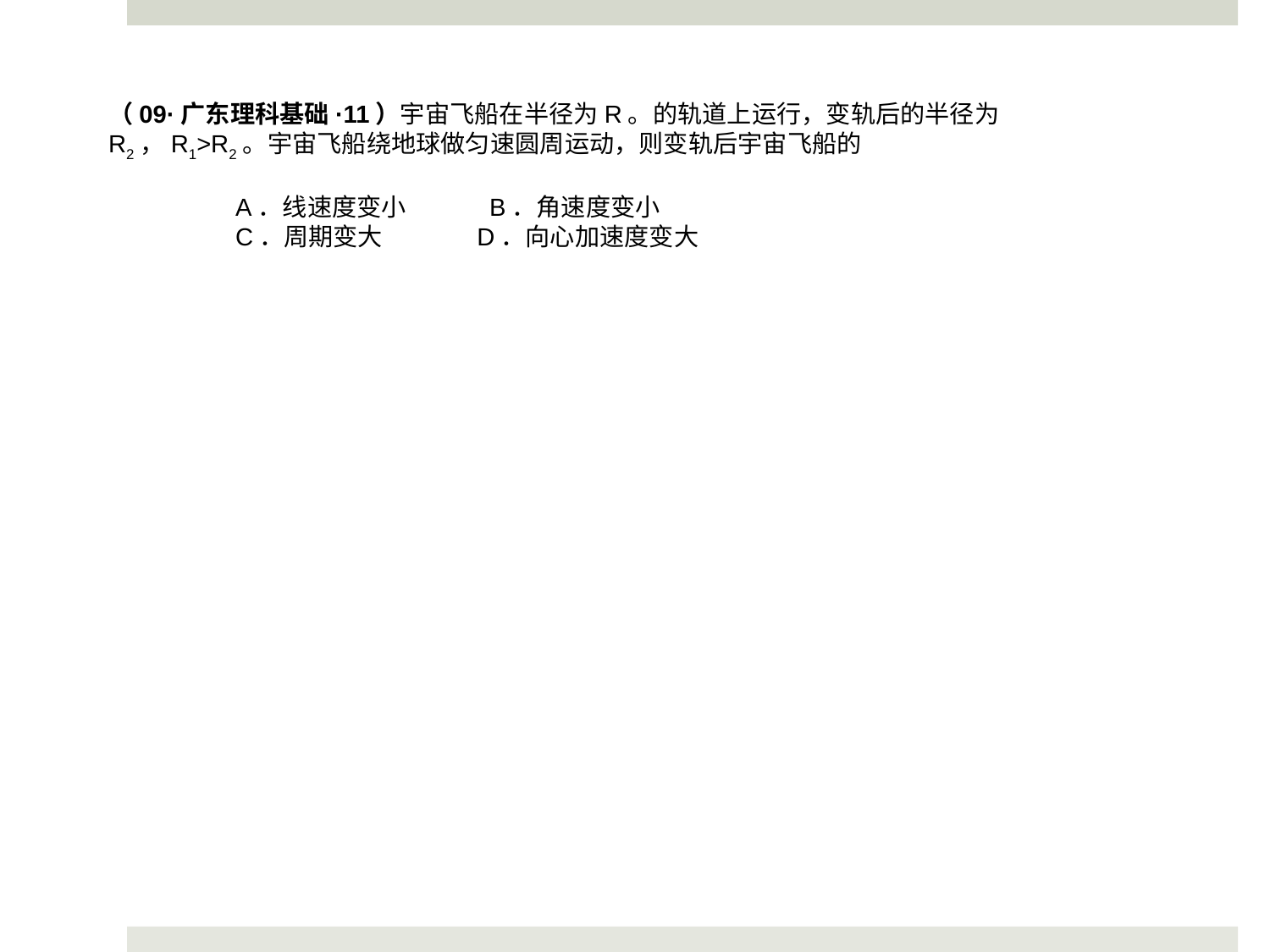

（09·广东理科基础·11）宇宙飞船在半径为R。的轨道上运行，变轨后的半径为R2，R1>R2。宇宙飞船绕地球做匀速圆周运动，则变轨后宇宙飞船的

	A．线速度变小              B．角速度变小
 	C．周期变大                D．向心加速度变大